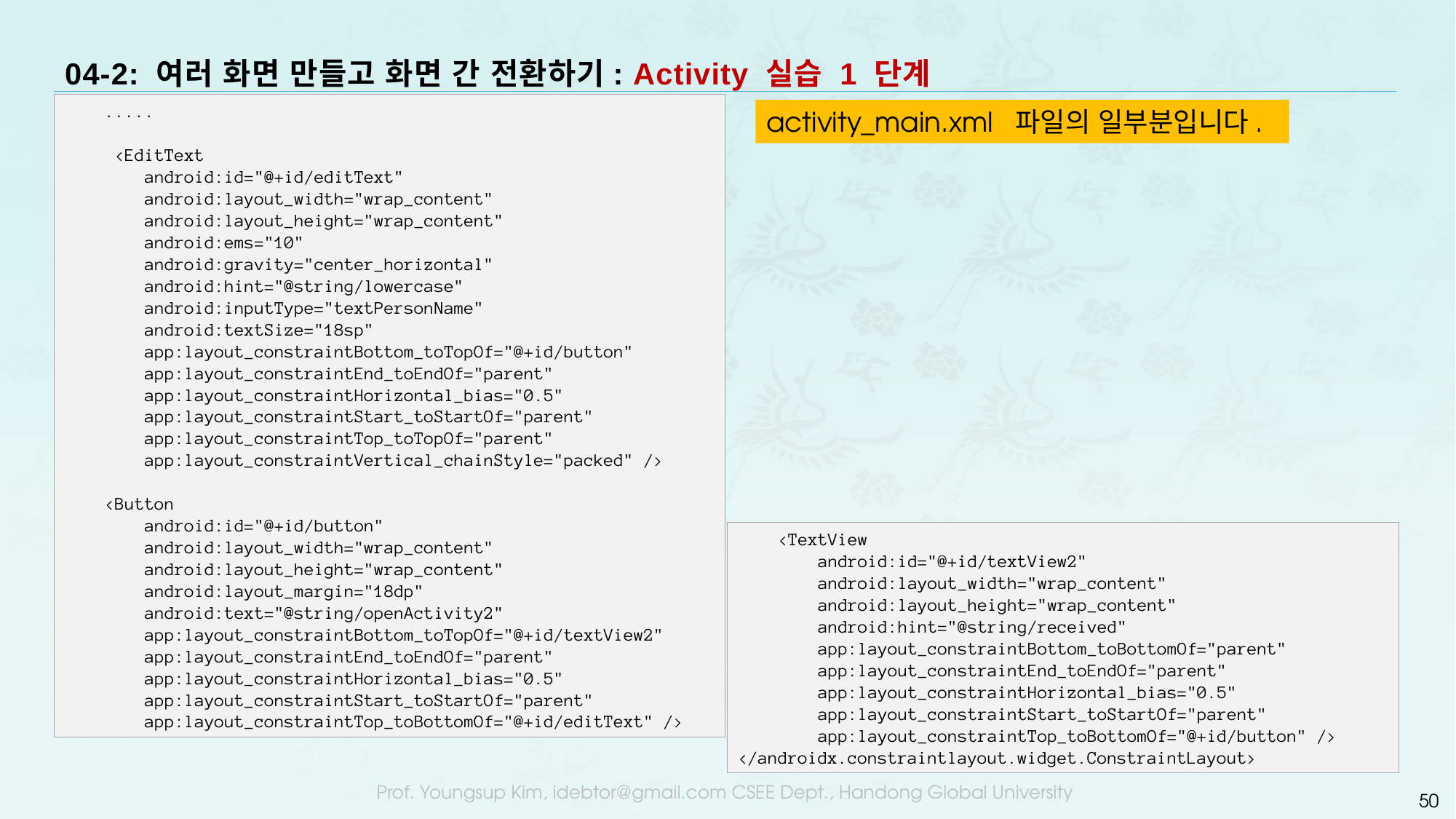

# 04-2: 여러 화면 만들고 화면 간 전환하기: Activity 실습 1 단계
    .....

     <EditText
        android:id="@+id/editText"
        android:layout_width="wrap_content"
        android:layout_height="wrap_content"
        android:ems="10"
        android:gravity="center_horizontal"
        android:hint="@string/lowercase"
        android:inputType="textPersonName"
        android:textSize="18sp"
        app:layout_constraintBottom_toTopOf="@+id/button"
        app:layout_constraintEnd_toEndOf="parent"
        app:layout_constraintHorizontal_bias="0.5"
        app:layout_constraintStart_toStartOf="parent"
        app:layout_constraintTop_toTopOf="parent"
        app:layout_constraintVertical_chainStyle="packed" />

    <Button
        android:id="@+id/button"
        android:layout_width="wrap_content"
        android:layout_height="wrap_content"
        android:layout_margin="18dp"
        android:text="@string/openActivity2"
        app:layout_constraintBottom_toTopOf="@+id/textView2"
        app:layout_constraintEnd_toEndOf="parent"
        app:layout_constraintHorizontal_bias="0.5"
        app:layout_constraintStart_toStartOf="parent"
        app:layout_constraintTop_toBottomOf="@+id/editText" />
activity_main.xml  파일의 일부분입니다.

    <TextView
        android:id="@+id/textView2"
        android:layout_width="wrap_content"
        android:layout_height="wrap_content"
        android:hint="@string/received"
        app:layout_constraintBottom_toBottomOf="parent"
        app:layout_constraintEnd_toEndOf="parent"
        app:layout_constraintHorizontal_bias="0.5"
        app:layout_constraintStart_toStartOf="parent"
        app:layout_constraintTop_toBottomOf="@+id/button" />
</androidx.constraintlayout.widget.ConstraintLayout>
50